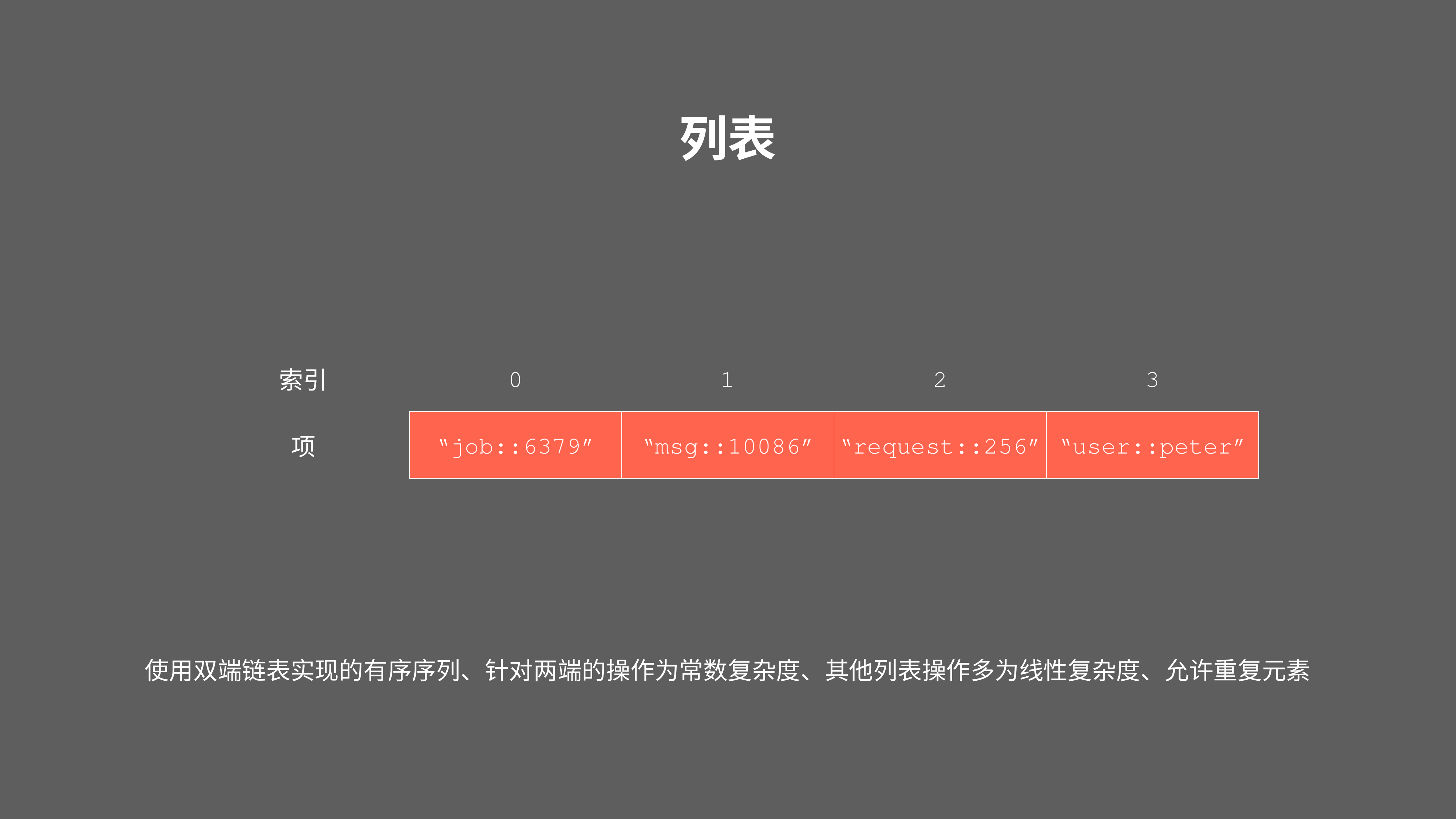

列表
| 索引 | 0 | 1 | 2 | 3 |
| --- | --- | --- | --- | --- |
| 项 | “job::6379” | “msg::10086” | “request::256” | “user::peter” |
使用双端链表实现的有序序列、针对两端的操作为常数复杂度、其他列表操作多为线性复杂度、允许重复元素